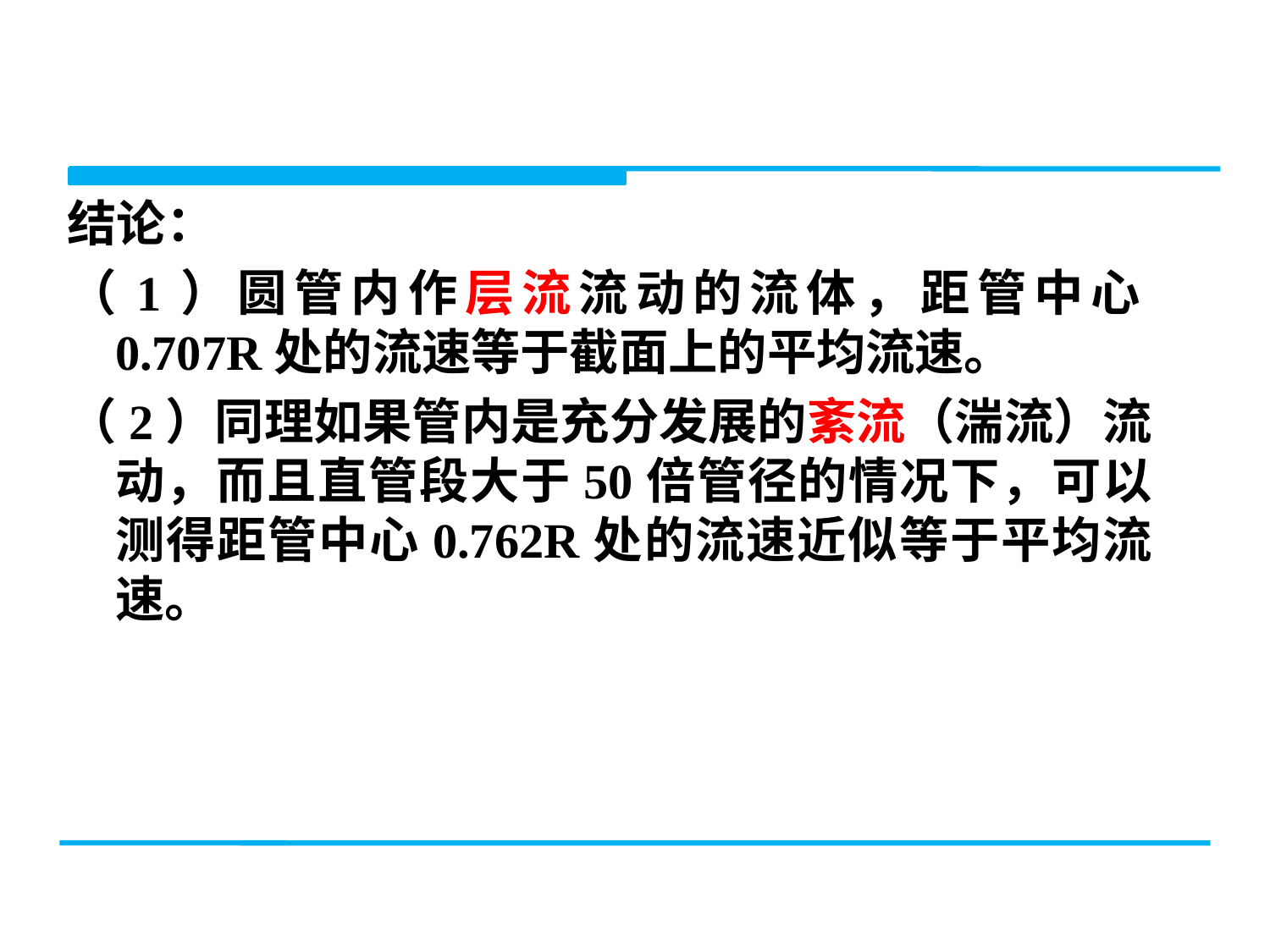

结论：
（1）圆管内作层流流动的流体，距管中心0.707R处的流速等于截面上的平均流速。
（2）同理如果管内是充分发展的紊流（湍流）流动，而且直管段大于50倍管径的情况下，可以测得距管中心0.762R处的流速近似等于平均流速。